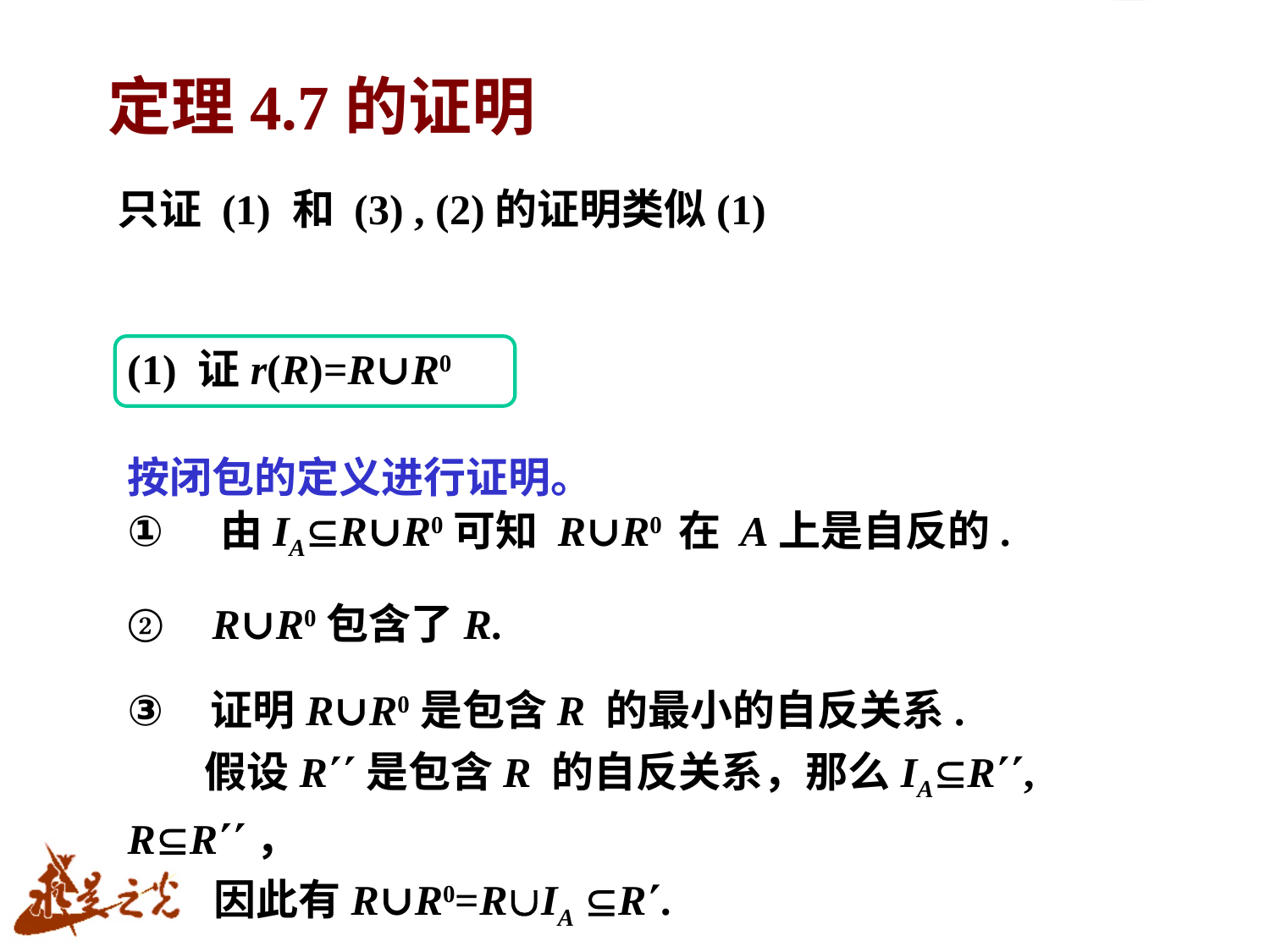

# 定理4.7的证明
只证 (1) 和 (3) , (2)的证明类似(1)

(1) 证r(R)=R∪R0

按闭包的定义进行证明。
  由IA⊆R∪R0可知 R∪R0 在 A上是自反的.
  R∪R0包含了R.
 证明R∪R0是包含R 的最小的自反关系.
       假设R′′是包含R 的自反关系，那么IA⊆R′′, R⊆R′′，
        因此有R∪R0=R∪IA ⊆R′.
15